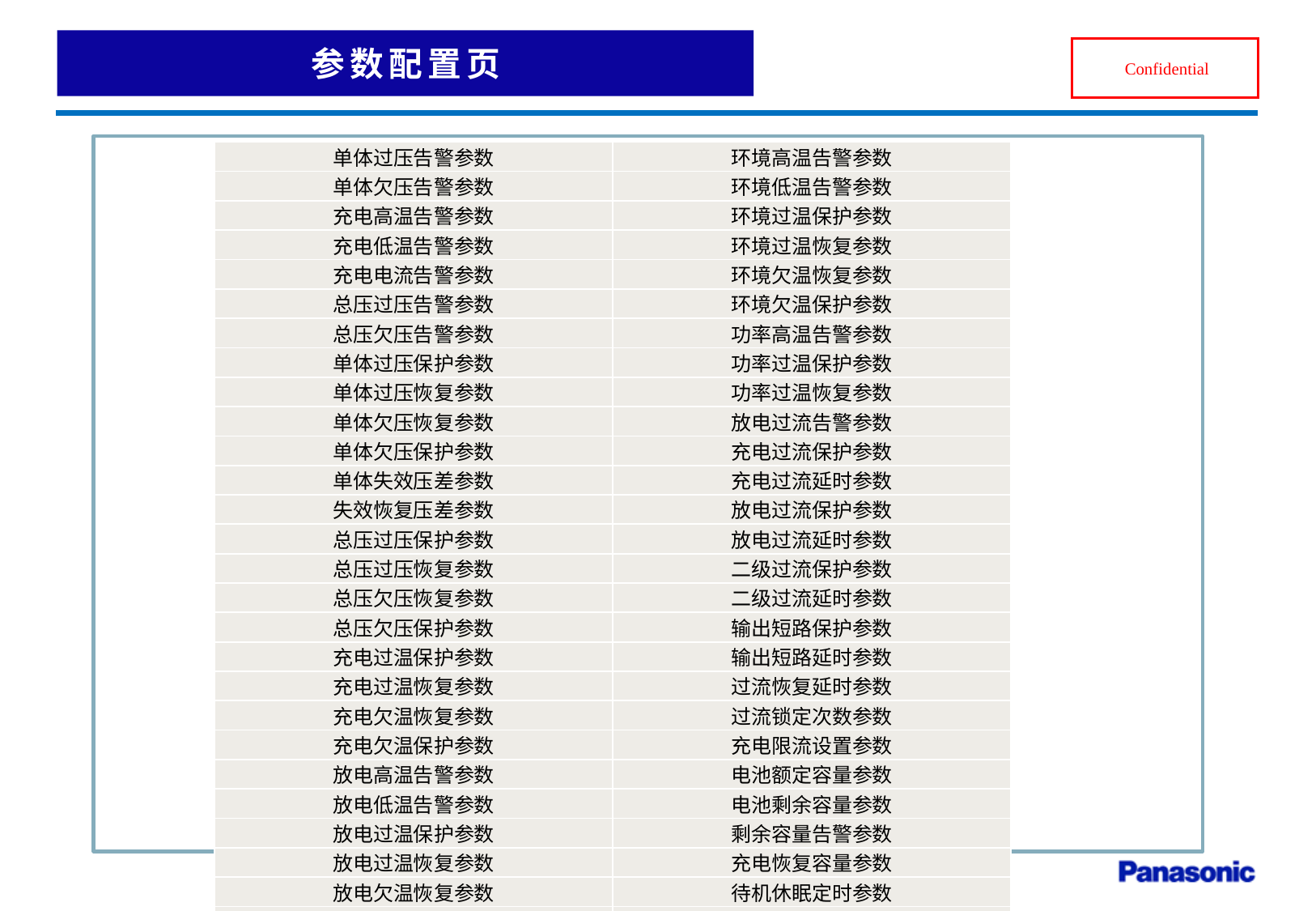

参数配置页

| 单体过压告警参数 | 环境高温告警参数 |
| --- | --- |
| 单体欠压告警参数 | 环境低温告警参数 |
| 充电高温告警参数 | 环境过温保护参数 |
| 充电低温告警参数 | 环境过温恢复参数 |
| 充电电流告警参数 | 环境欠温恢复参数 |
| 总压过压告警参数 | 环境欠温保护参数 |
| 总压欠压告警参数 | 功率高温告警参数 |
| 单体过压保护参数 | 功率过温保护参数 |
| 单体过压恢复参数 | 功率过温恢复参数 |
| 单体欠压恢复参数 | 放电过流告警参数 |
| 单体欠压保护参数 | 充电过流保护参数 |
| 单体失效压差参数 | 充电过流延时参数 |
| 失效恢复压差参数 | 放电过流保护参数 |
| 总压过压保护参数 | 放电过流延时参数 |
| 总压过压恢复参数 | 二级过流保护参数 |
| 总压欠压恢复参数 | 二级过流延时参数 |
| 总压欠压保护参数 | 输出短路保护参数 |
| 充电过温保护参数 | 输出短路延时参数 |
| 充电过温恢复参数 | 过流恢复延时参数 |
| 充电欠温恢复参数 | 过流锁定次数参数 |
| 充电欠温保护参数 | 充电限流设置参数 |
| 放电高温告警参数 | 电池额定容量参数 |
| 放电低温告警参数 | 电池剩余容量参数 |
| 放电过温保护参数 | 剩余容量告警参数 |
| 放电过温恢复参数 | 充电恢复容量参数 |
| 放电欠温恢复参数 | 待机休眠定时参数 |
| 放电欠温保护参数 | 均衡开启电压参数 |
| 电芯加热开启参数 | 均衡开启压差参数 |
| 电芯加热停止参数 | 均衡结束压差参数 |